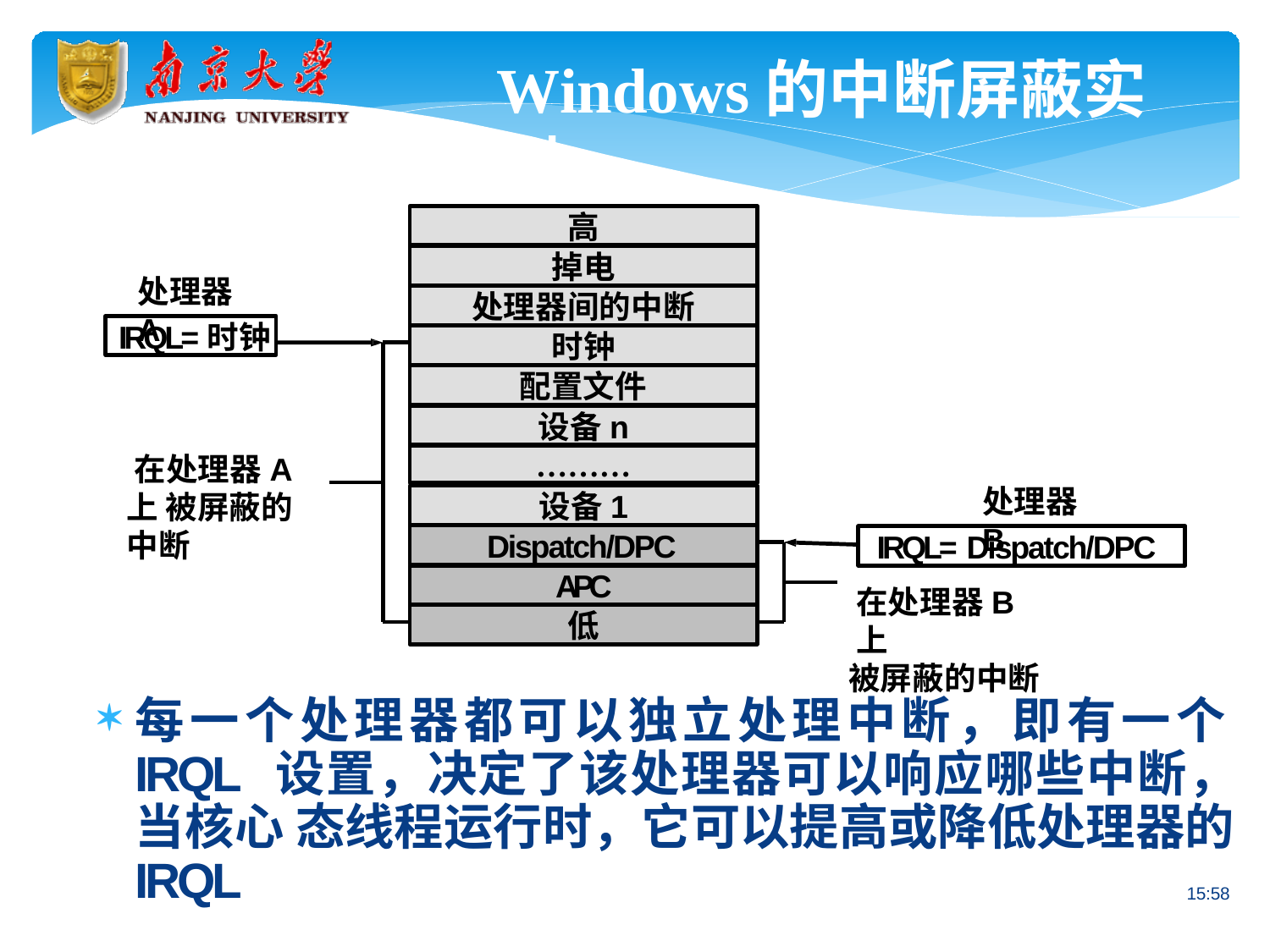

# Windows的中断屏蔽实例

高
掉电
处理器A
处理器间的中断
IRQL=时钟
时钟

配置文件
设备n
………
在处理器A上 被屏蔽的中断
处理器B

设备1
Dispatch/DPC
IRQL= Dispatch/DPC

APC
在处理器B上
被屏蔽的中断

低

每一个处理器都可以独立处理中断，即有一个IRQL  设置，决定了该处理器可以响应哪些中断，当核心 态线程运行时，它可以提高或降低处理器的IRQL
15:58